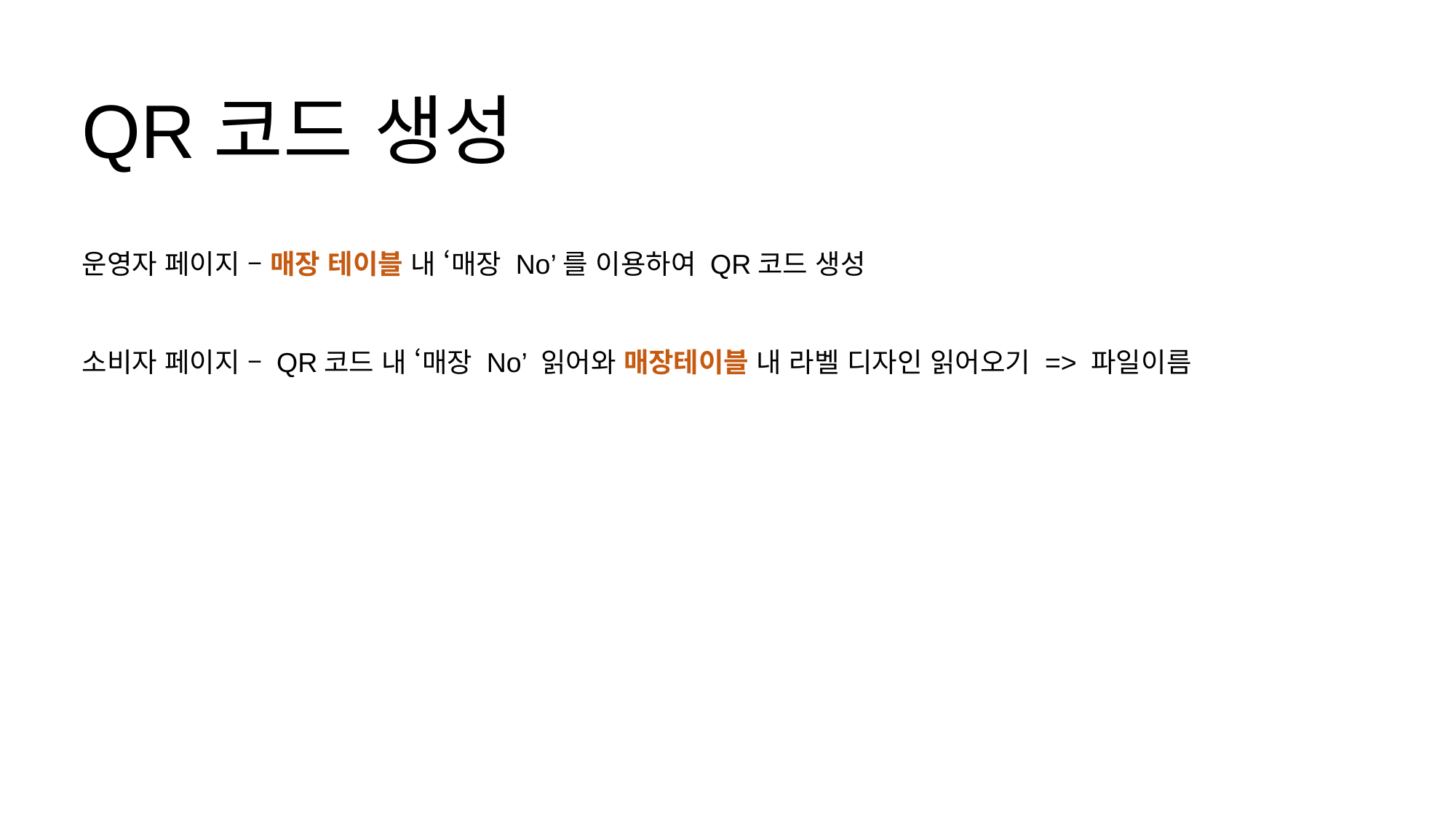

QR코드 생성
운영자 페이지 – 매장 테이블 내 ‘매장 No’를 이용하여 QR코드 생성

소비자 페이지 – QR코드 내 ‘매장 No’ 읽어와 매장테이블 내 라벨 디자인 읽어오기 => 파일이름